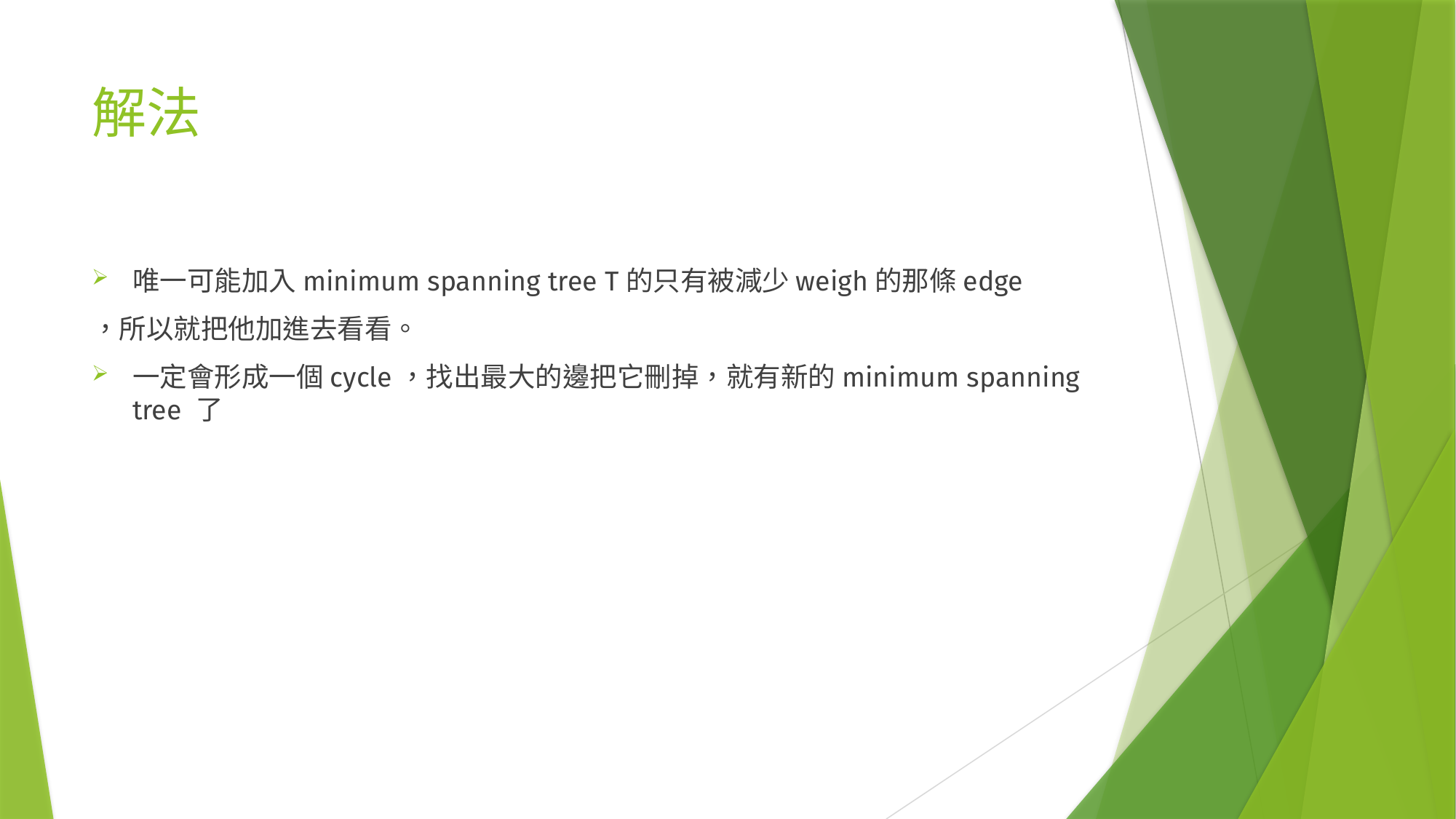

# 解法
唯一可能加入minimum spanning tree T的只有被減少weigh的那條edge
，所以就把他加進去看看。
一定會形成一個cycle，找出最大的邊把它刪掉，就有新的minimum spanning tree 了